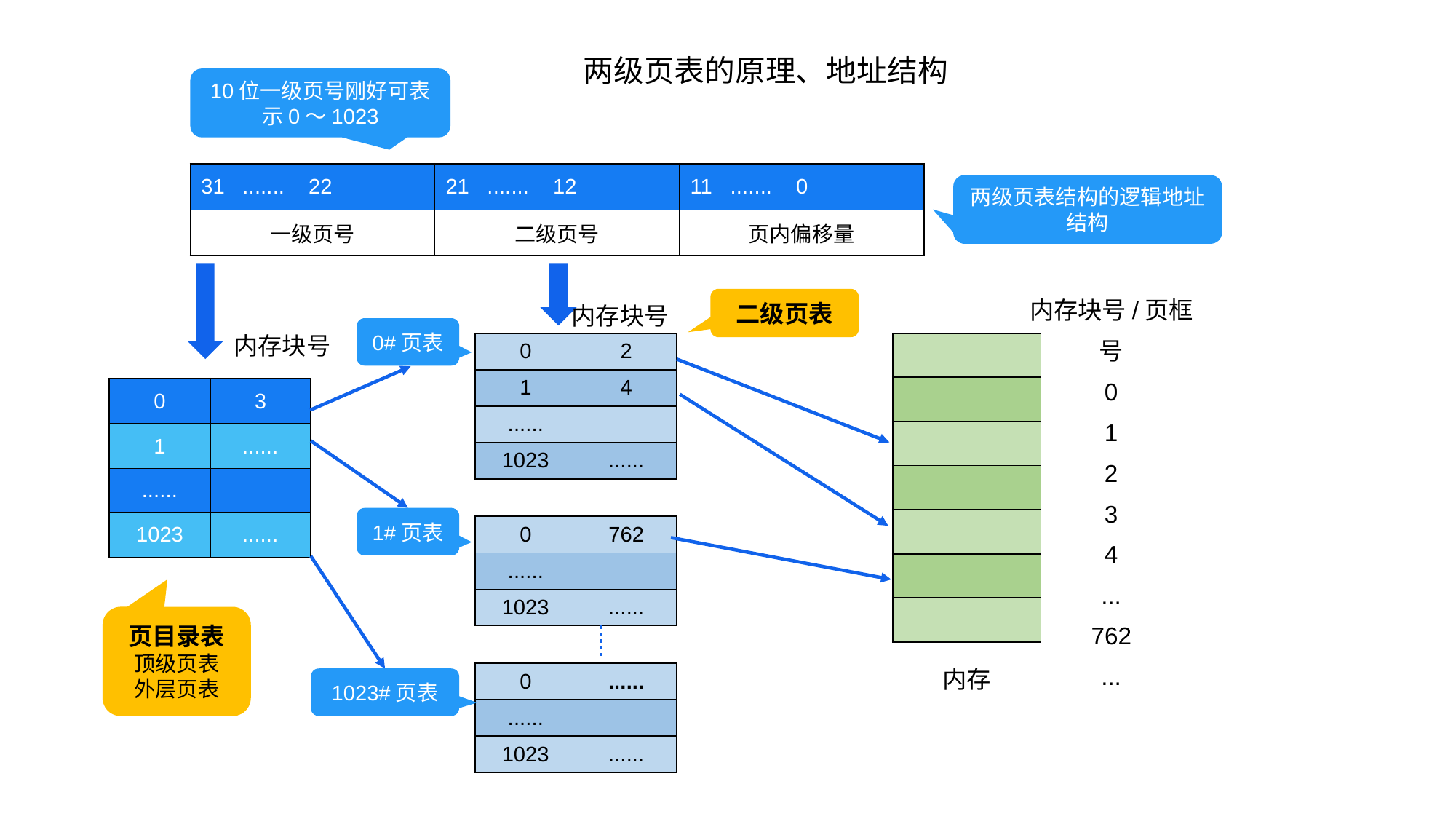

两级页表的原理、地址结构
10位一级页号刚好可表示0～1023
| 31 ....... 22 | 21 ....... 12 | 11 ....... 0 |
| --- | --- | --- |
| 一级页号 | 二级页号 | 页内偏移量 |
两级页表结构的逻辑地址结构

内存块号/页框号
0
1
2
3
4
...
762
...
二级页表
内存块号
0#页表
内存块号
| 0 | 2 |
| --- | --- |
| 1 | 4 |
| ...... |  |
| 1023 | ...... |
|  |
| --- |
|  |
|  |
|  |
|  |
|  |
|  |
| 0 | 3 |
| --- | --- |
| 1 | ...... |
| ...... |  |
| 1023 | ...... |
1#页表
| 0 | 762 |
| --- | --- |
| ...... |  |
| 1023 | ...... |
页目录表
顶级页表
外层页表
内存
| 0 | ...... |
| --- | --- |
| ...... |  |
| 1023 | ...... |
1023#页表